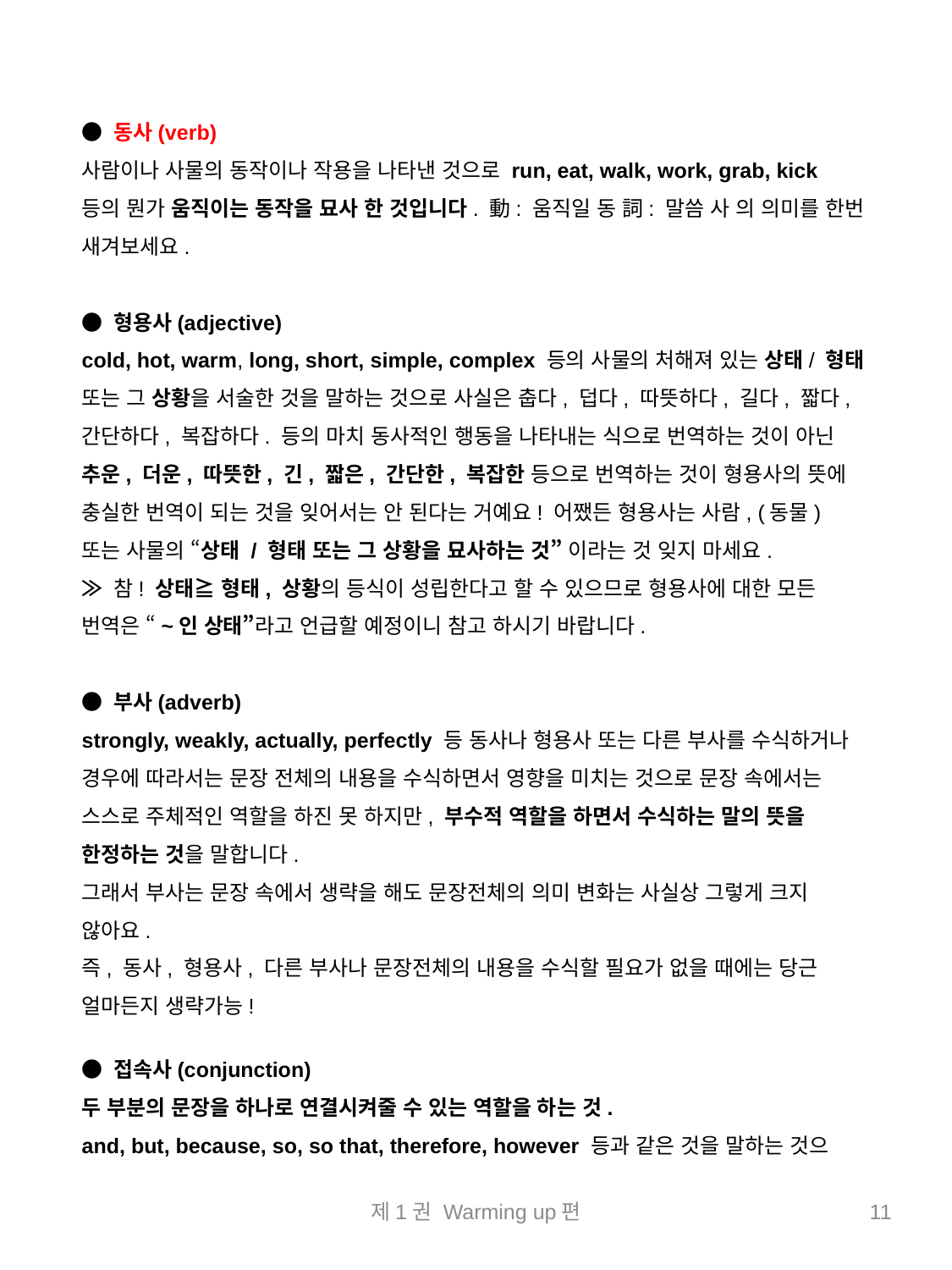

● 동사(verb)
사람이나 사물의 동작이나 작용을 나타낸 것으로 run, eat, walk, work, grab, kick 등의 뭔가 움직이는 동작을 묘사 한 것입니다. 動: 움직일 동 詞: 말씀 사 의 의미를 한번 새겨보세요.

● 형용사(adjective)
cold, hot, warm, long, short, simple, complex 등의 사물의 처해져 있는 상태/ 형태 또는 그 상황을 서술한 것을 말하는 것으로 사실은 춥다, 덥다, 따뜻하다, 길다, 짧다, 간단하다, 복잡하다. 등의 마치 동사적인 행동을 나타내는 식으로 번역하는 것이 아닌 추운, 더운, 따뜻한, 긴, 짧은, 간단한, 복잡한 등으로 번역하는 것이 형용사의 뜻에 충실한 번역이 되는 것을 잊어서는 안 된다는 거예요! 어쨌든 형용사는 사람, (동물) 또는 사물의 “상태 / 형태 또는 그 상황을 묘사하는 것” 이라는 것 잊지 마세요.
≫ 참! 상태≧ 형태, 상황의 등식이 성립한다고 할 수 있으므로 형용사에 대한 모든 번역은 “~인 상태”라고 언급할 예정이니 참고 하시기 바랍니다.

● 부사(adverb)
strongly, weakly, actually, perfectly 등 동사나 형용사 또는 다른 부사를 수식하거나 경우에 따라서는 문장 전체의 내용을 수식하면서 영향을 미치는 것으로 문장 속에서는 스스로 주체적인 역할을 하진 못 하지만, 부수적 역할을 하면서 수식하는 말의 뜻을 한정하는 것을 말합니다.
그래서 부사는 문장 속에서 생략을 해도 문장전체의 의미 변화는 사실상 그렇게 크지 않아요.
즉, 동사, 형용사, 다른 부사나 문장전체의 내용을 수식할 필요가 없을 때에는 당근 얼마든지 생략가능!

● 접속사(conjunction)
두 부분의 문장을 하나로 연결시켜줄 수 있는 역할을 하는 것.
and, but, because, so, so that, therefore, however 등과 같은 것을 말하는 것으

제1권 Warming up편
11